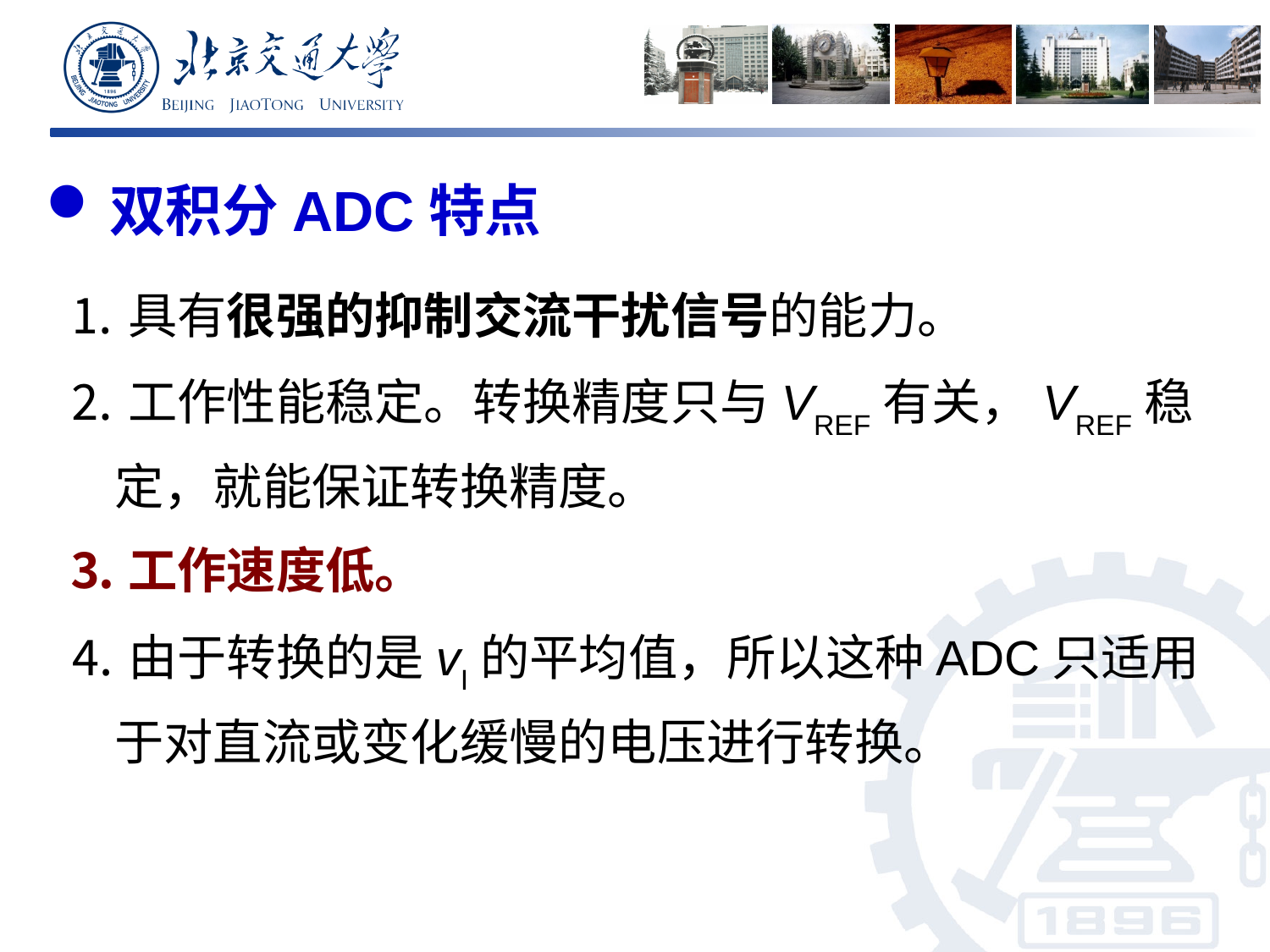

双积分ADC特点
⒈具有很强的抑制交流干扰信号的能力。
⒉工作性能稳定。转换精度只与VREF有关，VREF稳定，就能保证转换精度。
⒊工作速度低。
⒋由于转换的是vI的平均值，所以这种ADC只适用于对直流或变化缓慢的电压进行转换。